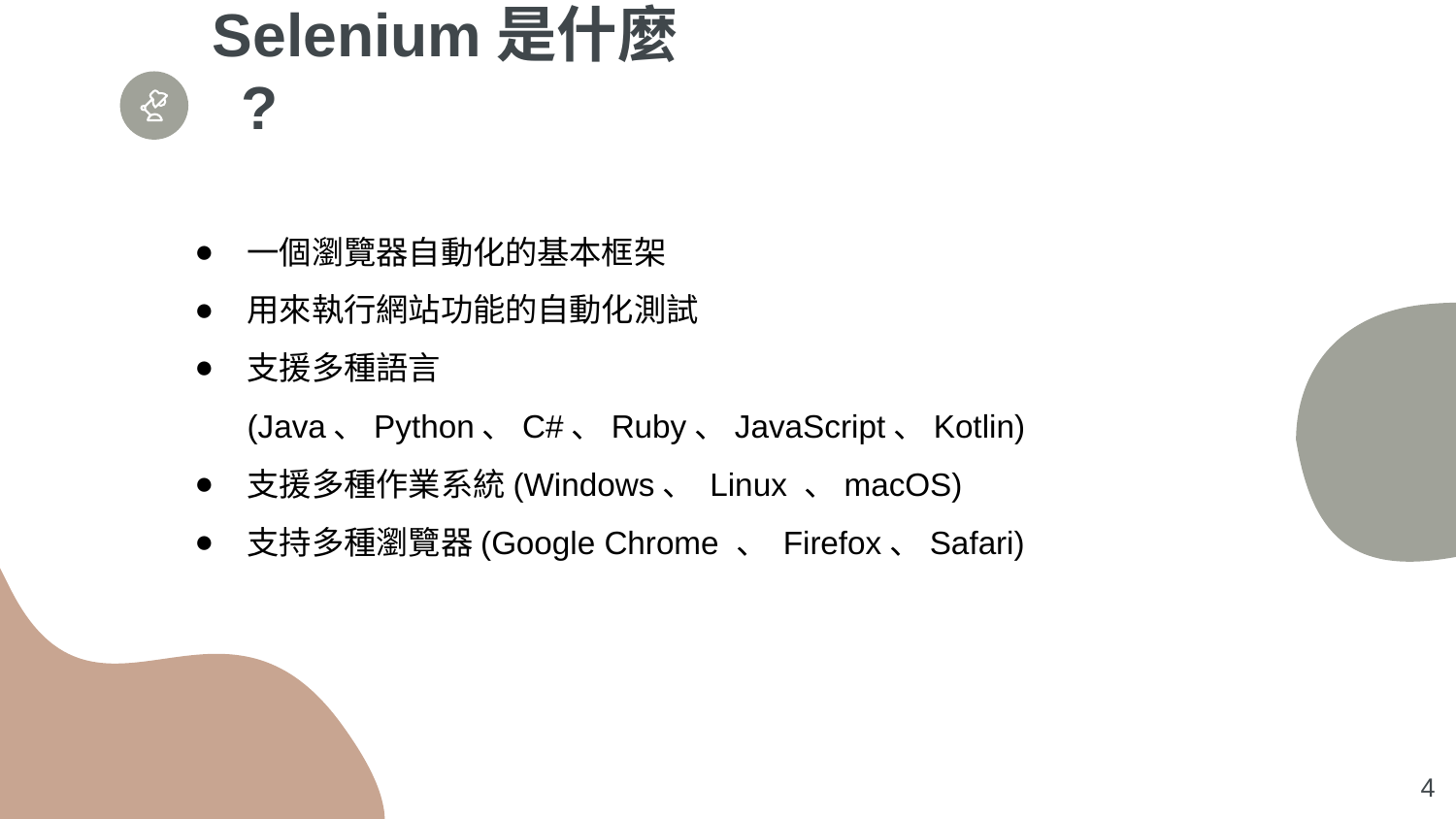

# Selenium是什麼 ?

一個瀏覽器自動化的基本框架
用來執行網站功能的自動化測試
支援多種語言(Java、Python、C#、Ruby、JavaScript、Kotlin)
支援多種作業系統(Windows、 Linux 、macOS)
支持多種瀏覽器(Google Chrome 、 Firefox、Safari)
4